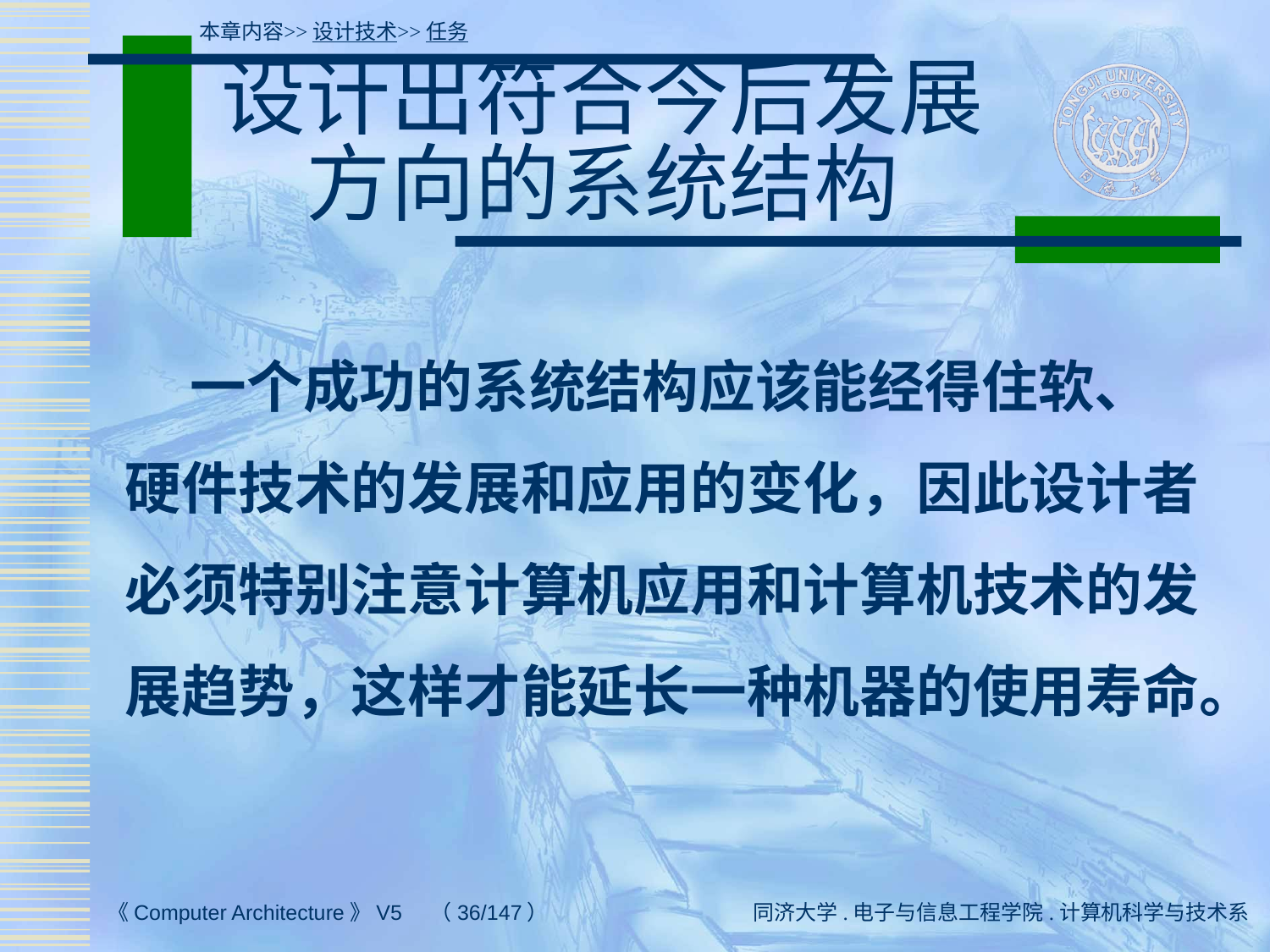

本章内容>>设计技术>>任务
# 设计出符合今后发展方向的系统结构
    一个成功的系统结构应该能经得住软、硬件技术的发展和应用的变化，因此设计者必须特别注意计算机应用和计算机技术的发展趋势，这样才能延长一种机器的使用寿命。